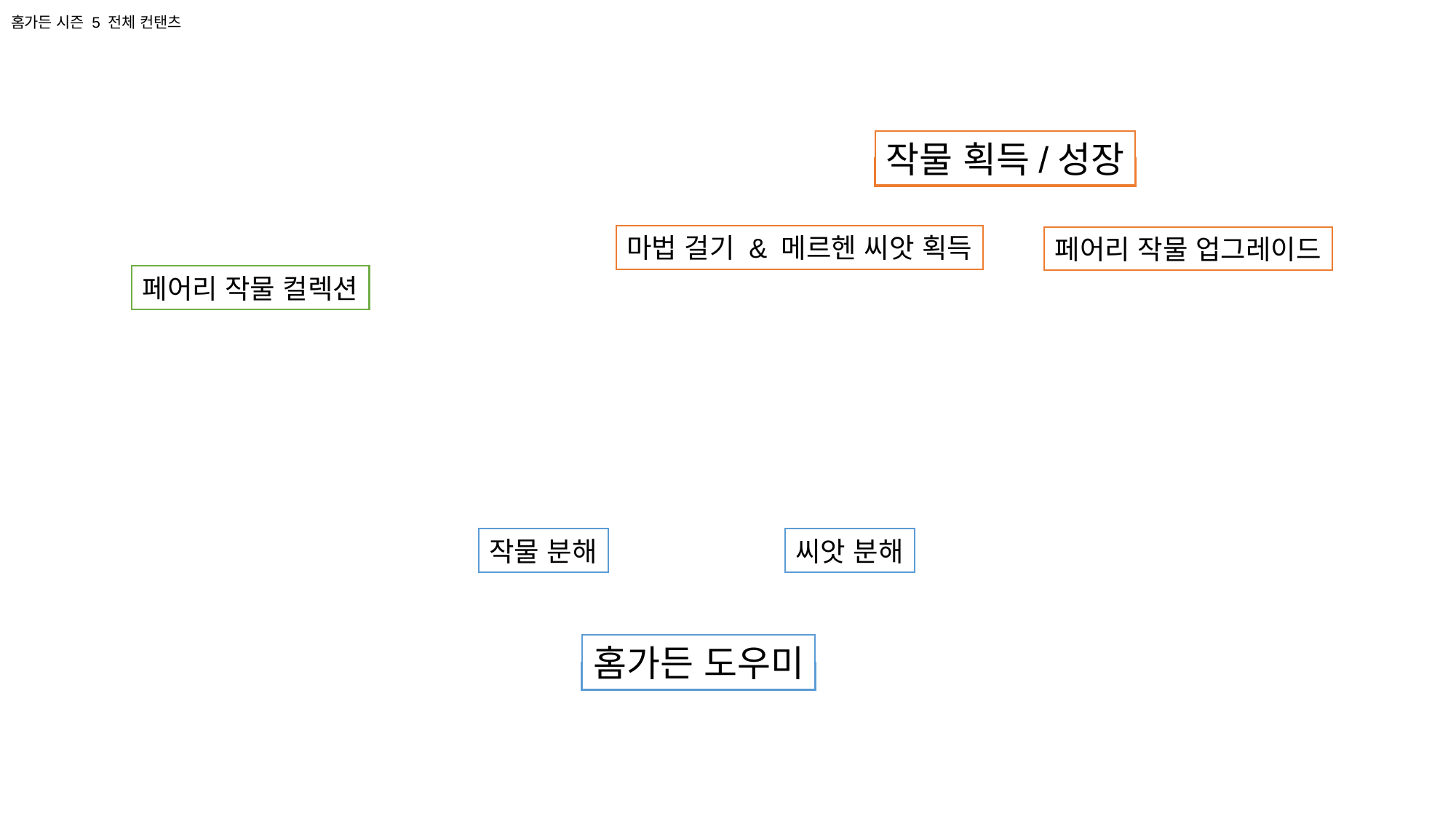

# 홈가든 시즌 5 전체 컨탠츠
작물 획득/성장
마법 걸기 & 메르헨 씨앗 획득
페어리 작물 업그레이드
페어리 작물 컬렉션
작물 분해
씨앗 분해
홈가든 도우미